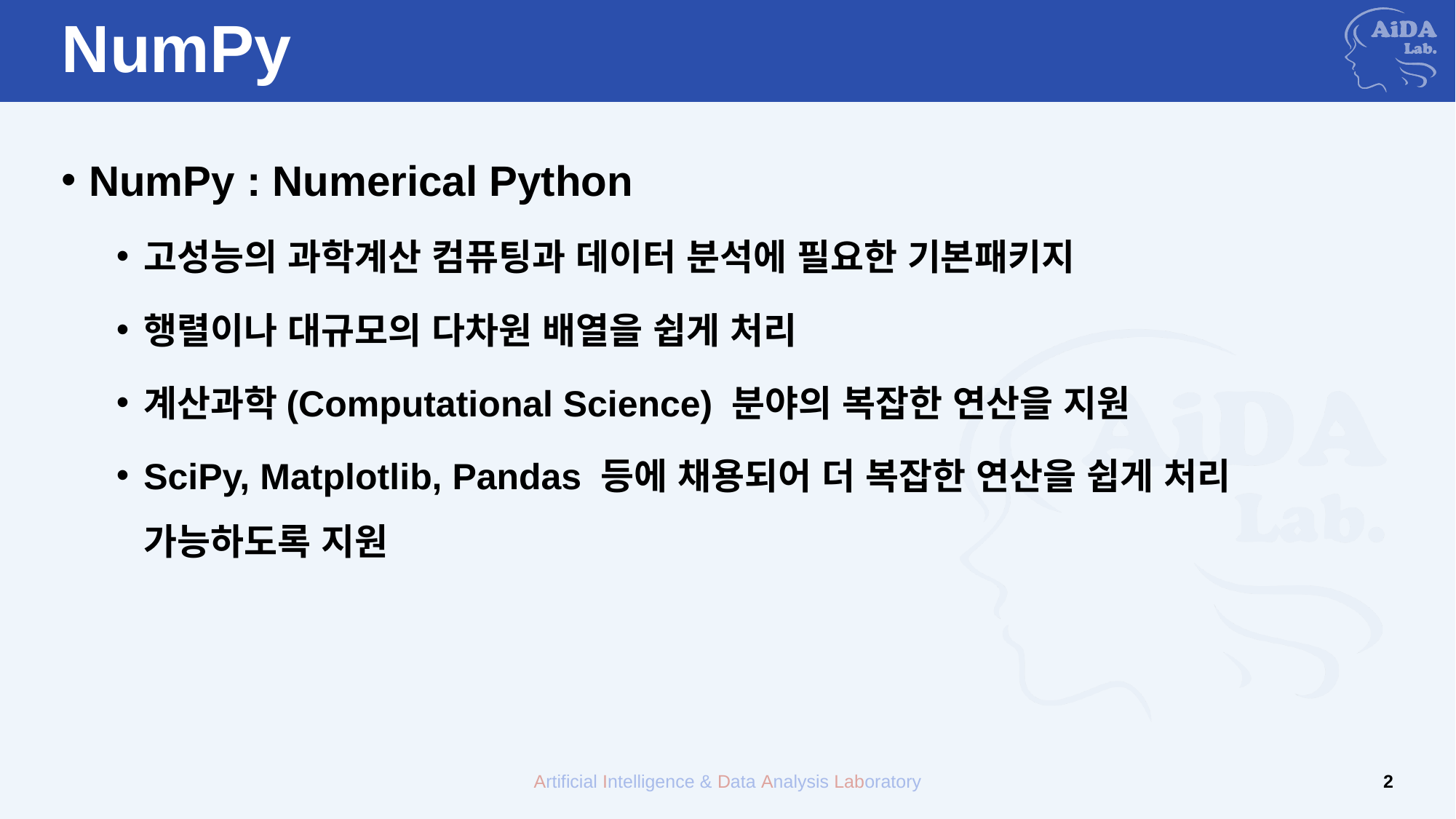

# NumPy
NumPy : Numerical Python
고성능의 과학계산 컴퓨팅과 데이터 분석에 필요한 기본패키지
행렬이나 대규모의 다차원 배열을 쉽게 처리
계산과학(Computational Science) 분야의 복잡한 연산을 지원
SciPy, Matplotlib, Pandas 등에 채용되어 더 복잡한 연산을 쉽게 처리 가능하도록 지원
Artificial Intelligence & Data Analysis Laboratory
2